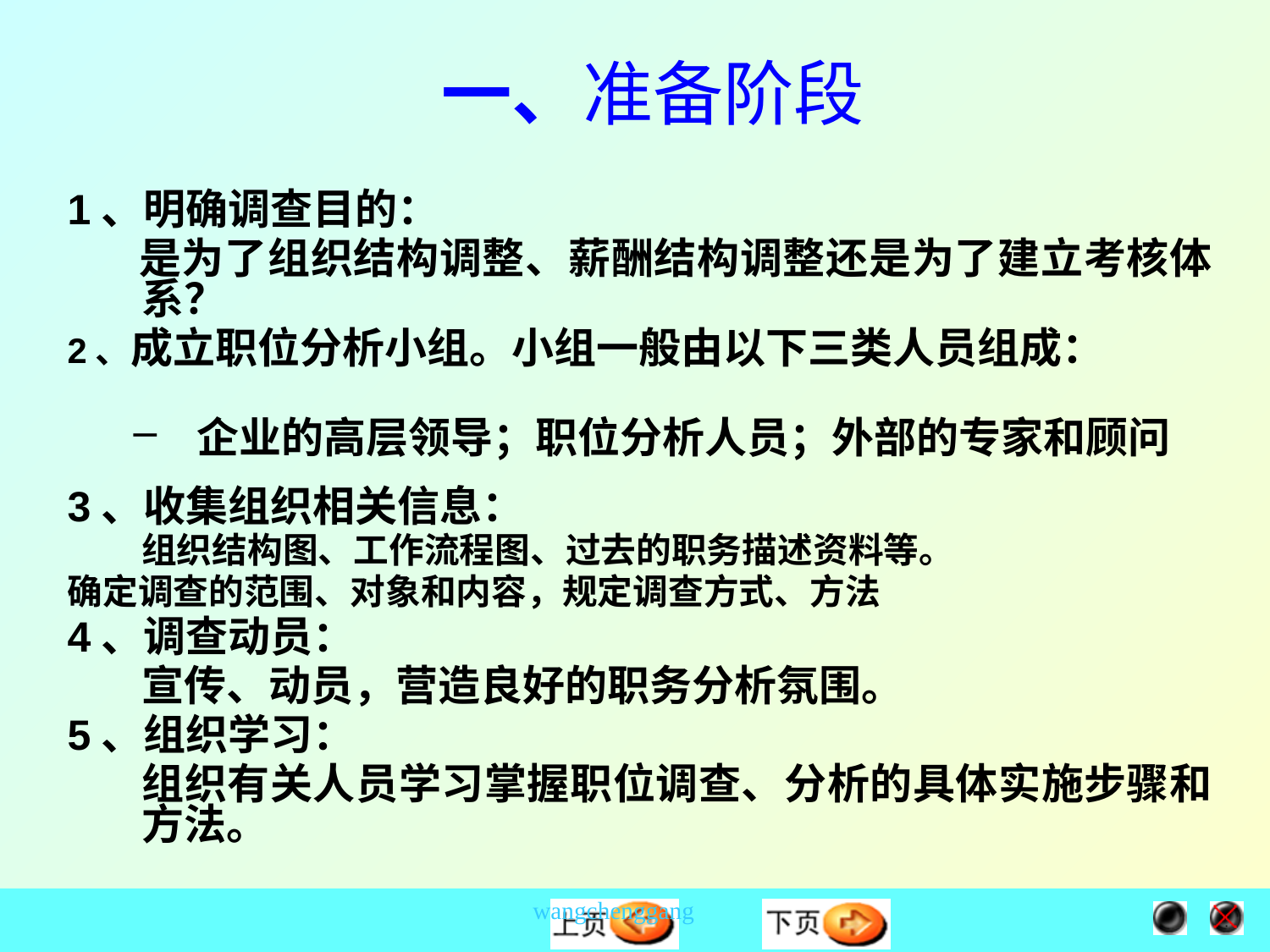

# 一、准备阶段
1、明确调查目的：
      是为了组织结构调整、薪酬结构调整还是为了建立考核体系？
2、成立职位分析小组。小组一般由以下三类人员组成：
企业的高层领导；职位分析人员；外部的专家和顾问
3、收集组织相关信息：
	组织结构图、工作流程图、过去的职务描述资料等。
确定调查的范围、对象和内容，规定调查方式、方法
4、调查动员：
	宣传、动员，营造良好的职务分析氛围。
5、组织学习：
	组织有关人员学习掌握职位调查、分析的具体实施步骤和方法。
wangchenggang